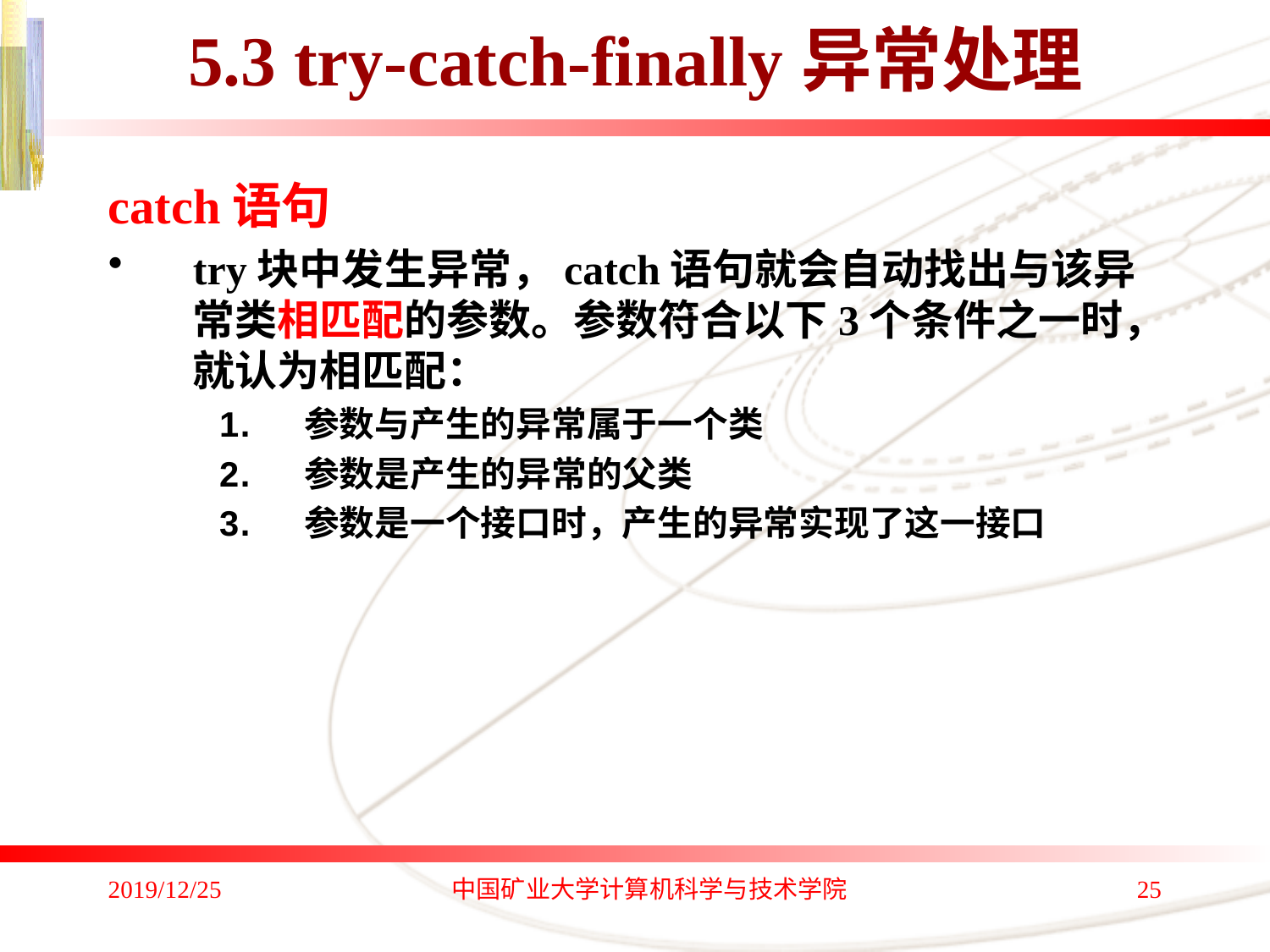

# 5.3 try-catch-finally异常处理
catch语句
try块中发生异常，catch语句就会自动找出与该异常类相匹配的参数。参数符合以下3个条件之一时，就认为相匹配：
参数与产生的异常属于一个类
参数是产生的异常的父类
参数是一个接口时，产生的异常实现了这一接口
2019/12/25
中国矿业大学计算机科学与技术学院
25